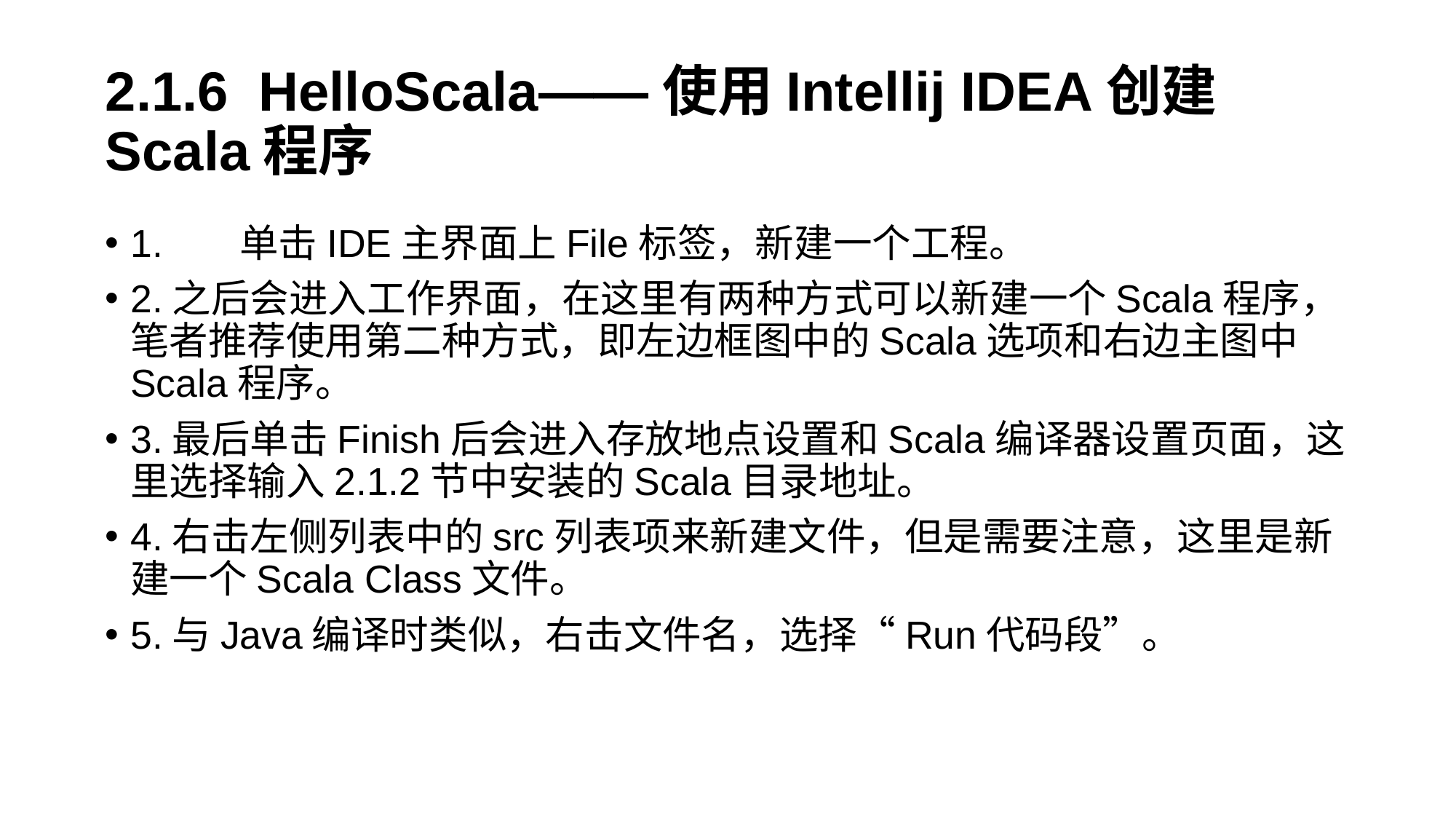

# 2.1.6  HelloScala——使用Intellij IDEA创建Scala程序
1.	单击IDE主界面上File标签，新建一个工程。
2.之后会进入工作界面，在这里有两种方式可以新建一个Scala程序，笔者推荐使用第二种方式，即左边框图中的Scala选项和右边主图中Scala程序。
3.最后单击Finish后会进入存放地点设置和Scala编译器设置页面，这里选择输入2.1.2节中安装的Scala目录地址。
4.右击左侧列表中的src列表项来新建文件，但是需要注意，这里是新建一个Scala Class文件。
5.与Java编译时类似，右击文件名，选择“Run代码段”。